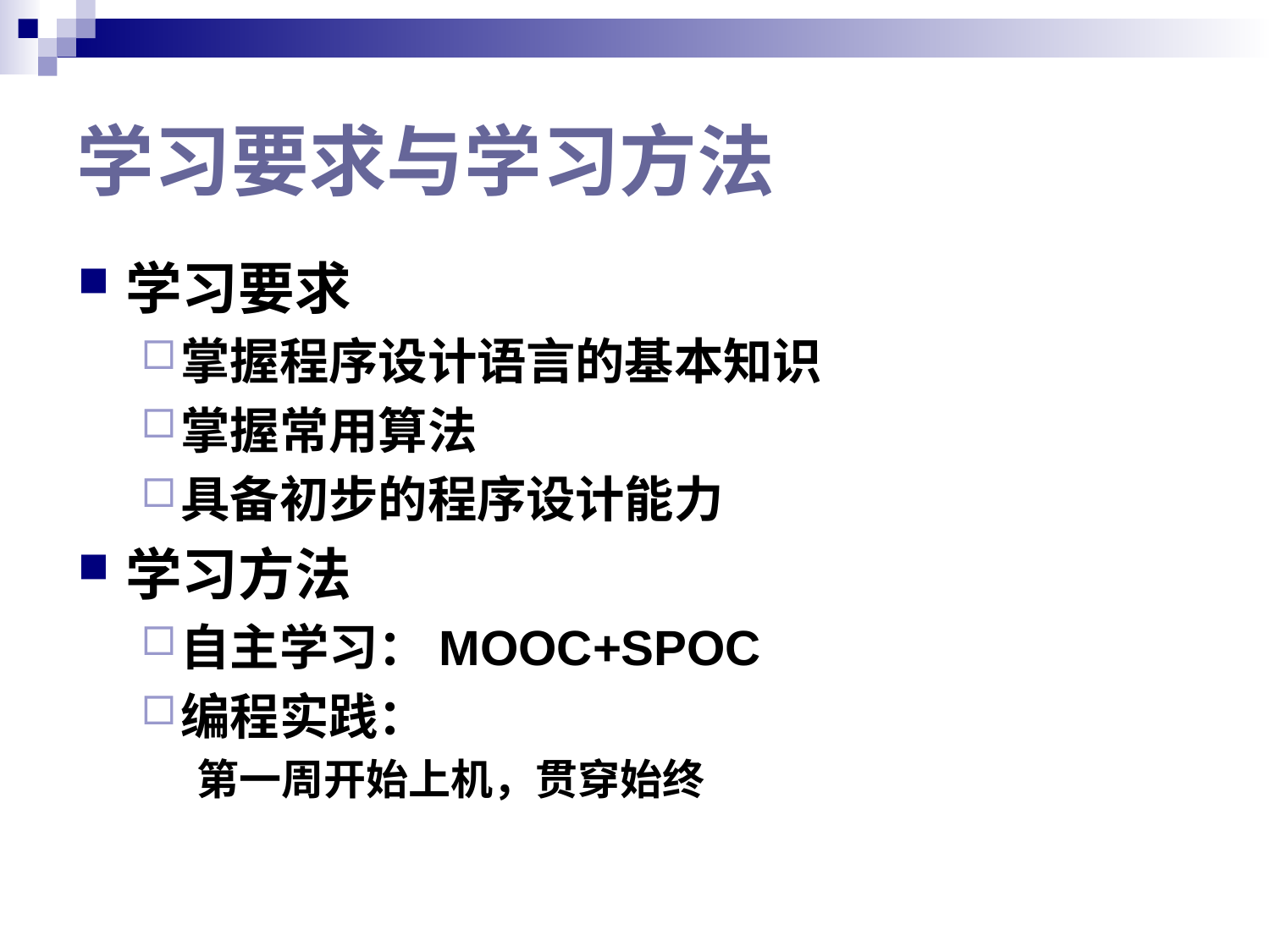

# 学习要求与学习方法
学习要求
掌握程序设计语言的基本知识
掌握常用算法
具备初步的程序设计能力
学习方法
自主学习：MOOC+SPOC
编程实践：
第一周开始上机，贯穿始终